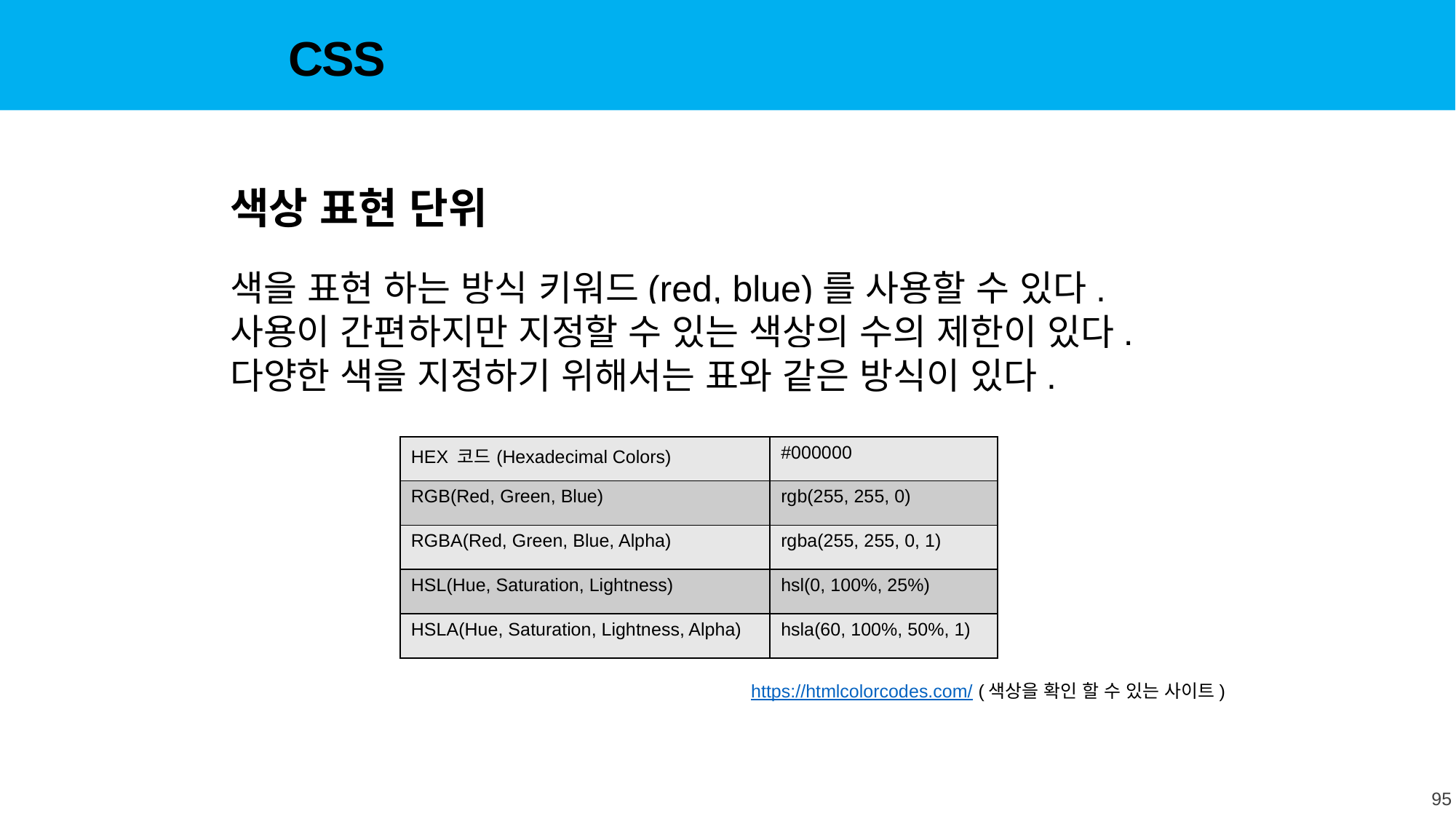

CSS
색상 표현 단위
색을 표현 하는 방식 키워드(red, blue)를 사용할 수 있다. 사용이 간편하지만 지정할 수 있는 색상의 수의 제한이 있다.
다양한 색을 지정하기 위해서는 표와 같은 방식이 있다.

https://htmlcolorcodes.com/ (색상을 확인 할 수 있는 사이트)

| HEX 코드(Hexadecimal Colors) | #000000 |
| --- | --- |
| RGB(Red, Green, Blue) | rgb(255, 255, 0) |
| RGBA(Red, Green, Blue, Alpha) | rgba(255, 255, 0, 1) |
| HSL(Hue, Saturation, Lightness) | hsl(0, 100%, 25%) |
| HSLA(Hue, Saturation, Lightness, Alpha) | hsla(60, 100%, 50%, 1) |